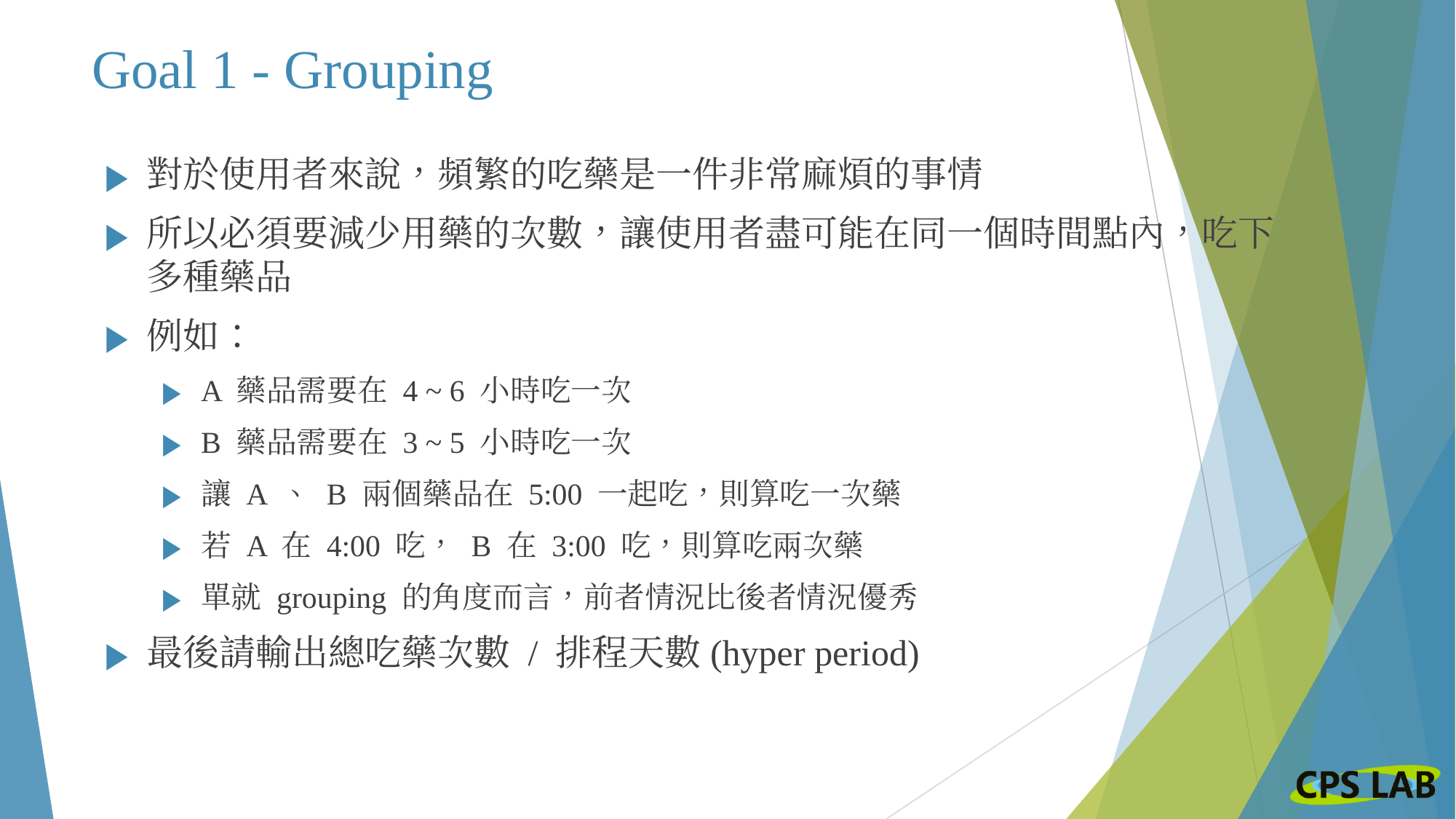

# Goal 1 - Grouping
對於使用者來說，頻繁的吃藥是一件非常麻煩的事情
所以必須要減少用藥的次數，讓使用者盡可能在同一個時間點內，吃下多種藥品
例如：
A 藥品需要在 4 ~ 6 小時吃一次
B 藥品需要在 3 ~ 5 小時吃一次
讓 A 、 B 兩個藥品在 5:00 一起吃，則算吃一次藥
若 A 在 4:00 吃， B 在 3:00 吃，則算吃兩次藥
單就 grouping 的角度而言，前者情況比後者情況優秀
最後請輸出總吃藥次數 / 排程天數(hyper period)